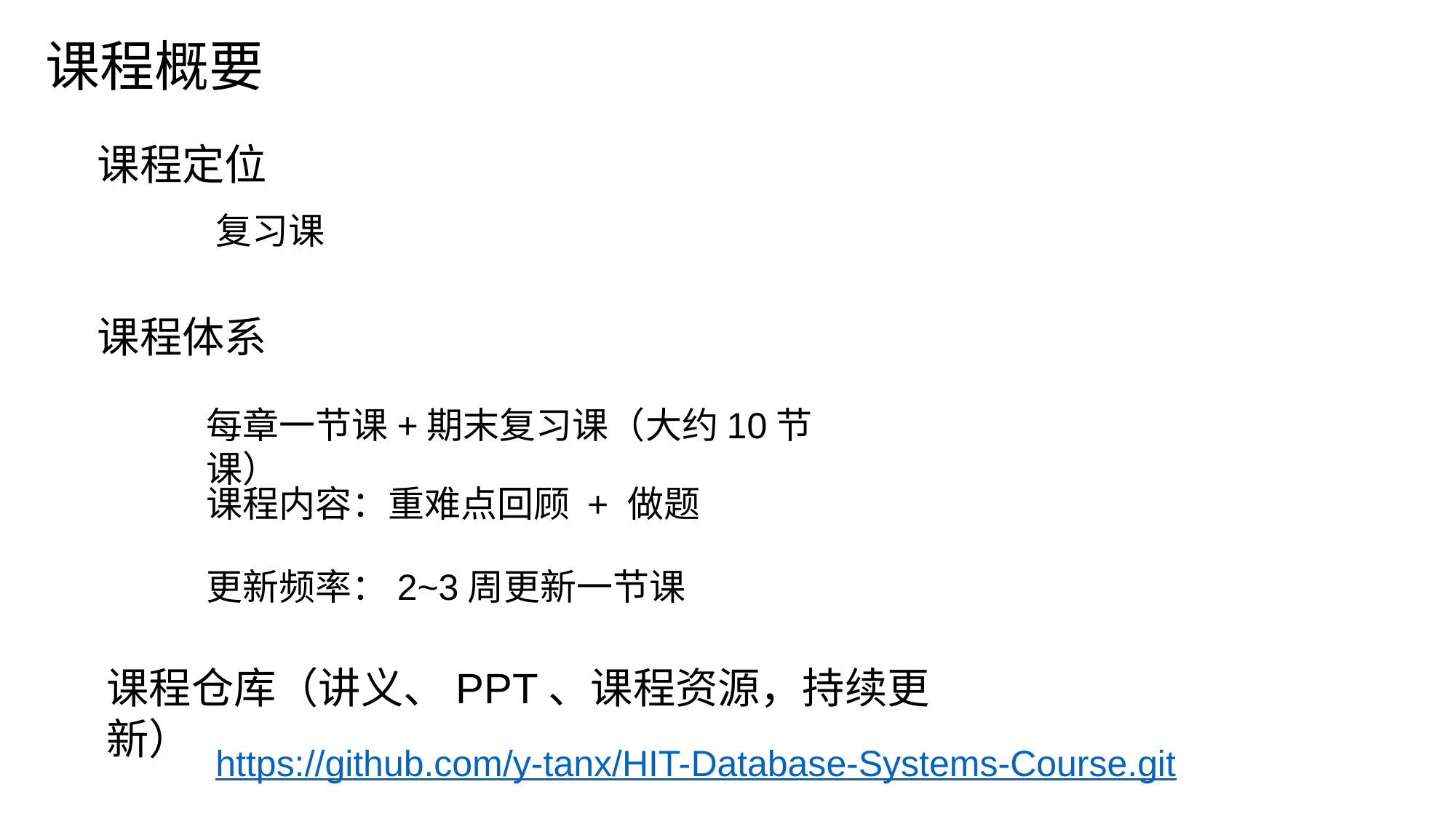

课程概要
课程定位
复习课
课程体系
每章一节课+期末复习课（大约10节课）
课程内容：重难点回顾 + 做题
更新频率：2~3周更新一节课
课程仓库（讲义、PPT、课程资源，持续更新）
https://github.com/y-tanx/HIT-Database-Systems-Course.git